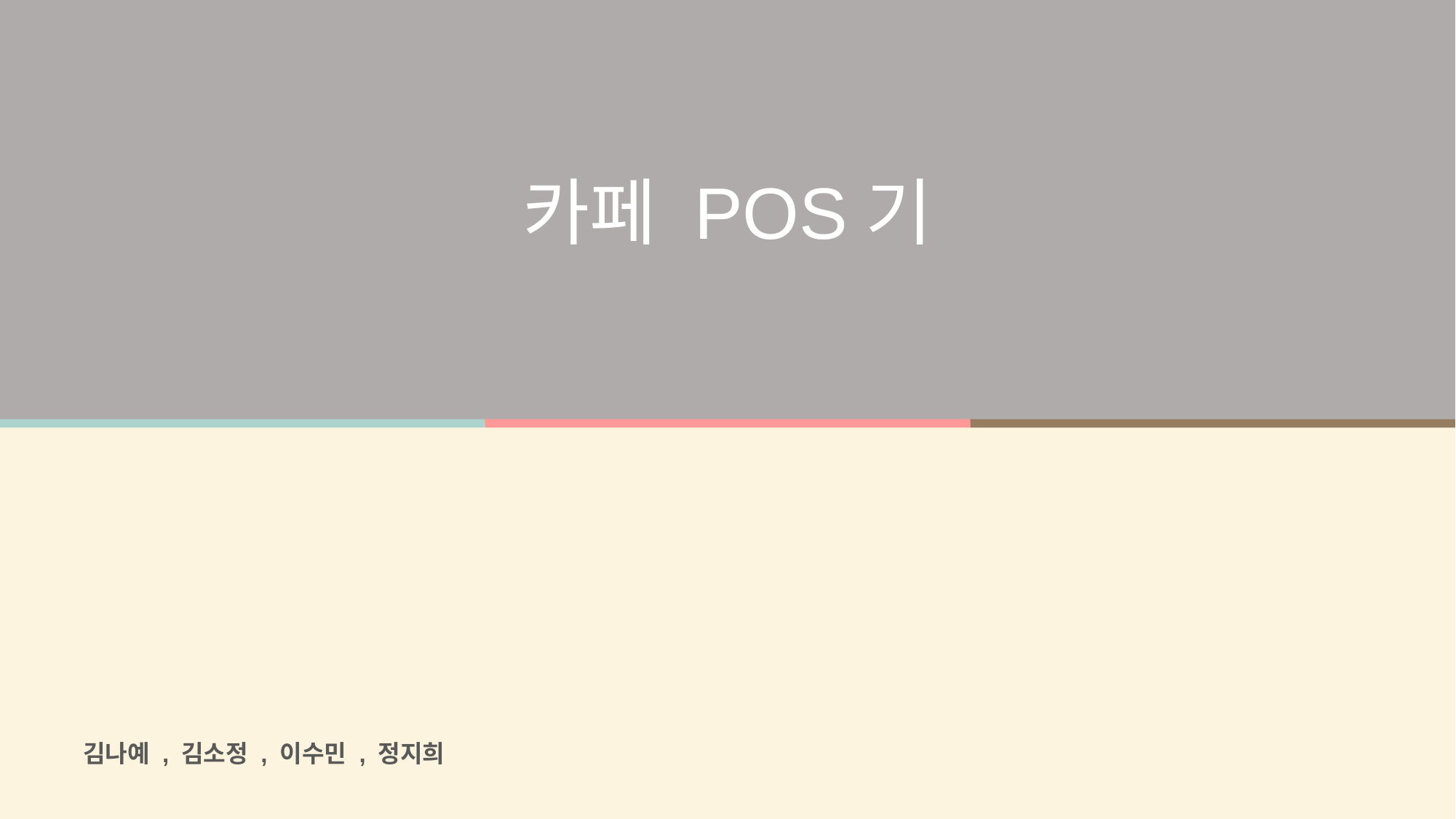

카페 POS기

김나예 , 김소정 , 이수민 , 정지희